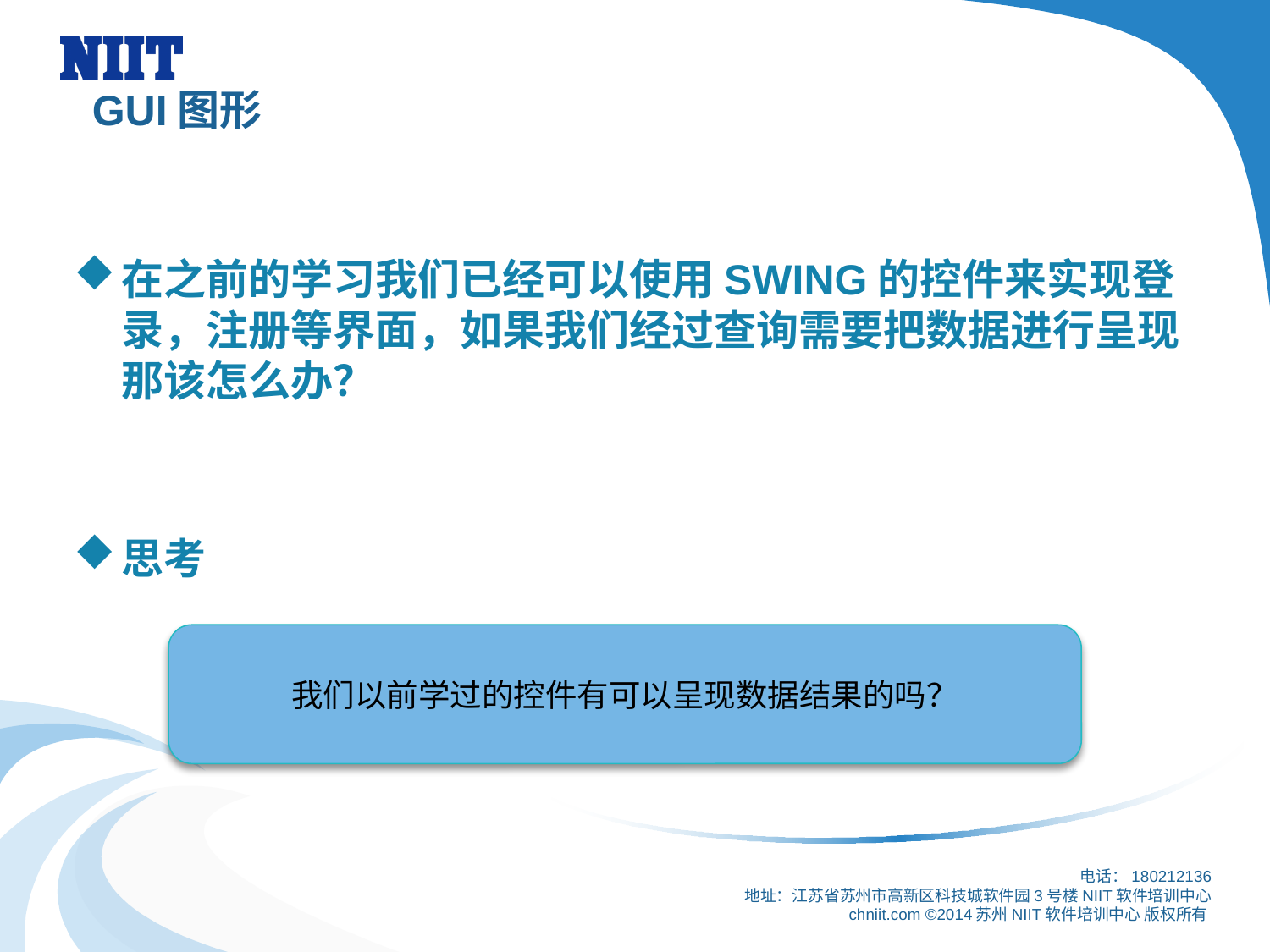

# GUI图形
在之前的学习我们已经可以使用SWING的控件来实现登录，注册等界面，如果我们经过查询需要把数据进行呈现那该怎么办？

思考
我们以前学过的控件有可以呈现数据结果的吗？